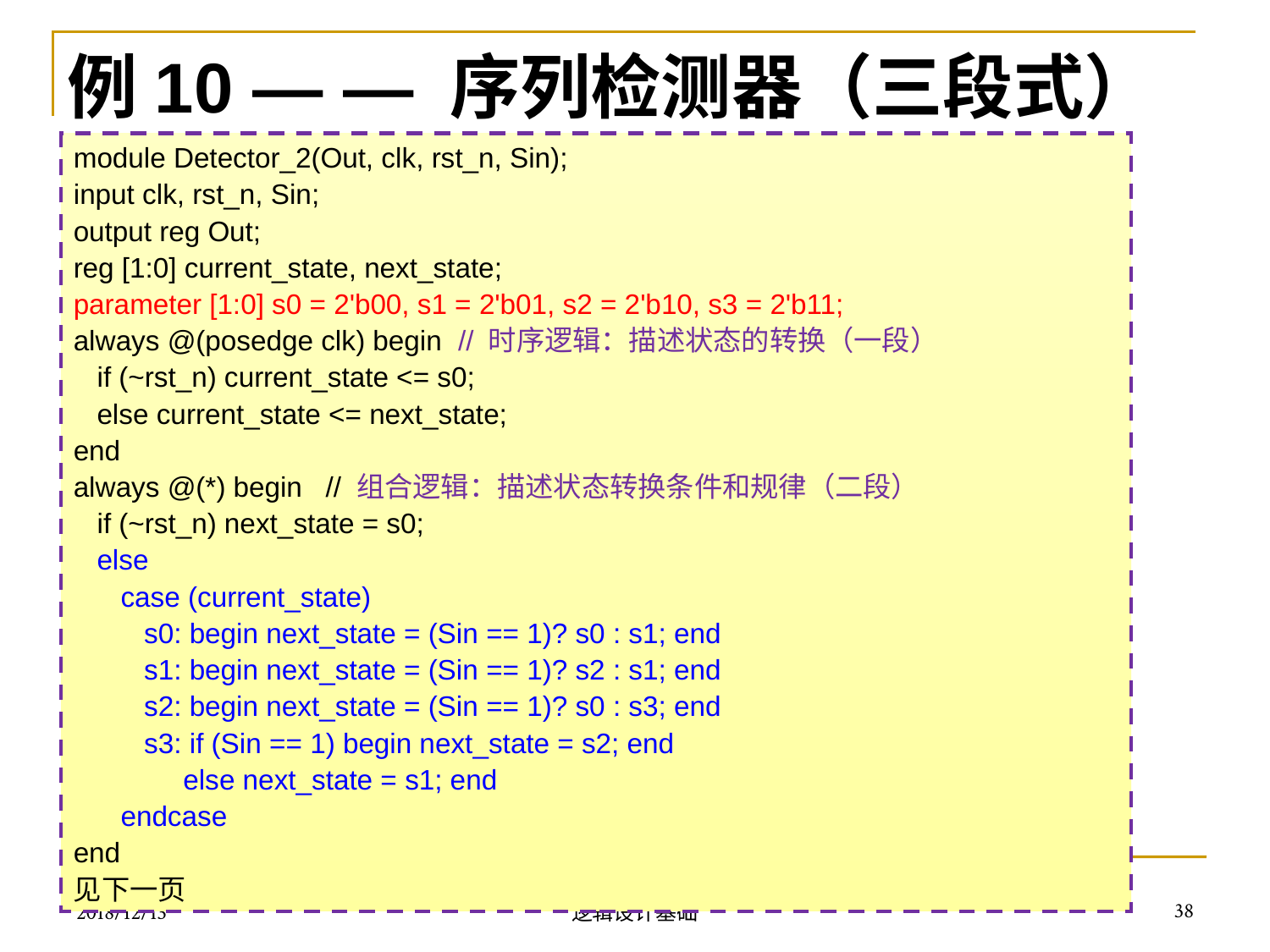

例10 — — 序列检测器（三段式）
module Detector_2(Out, clk, rst_n, Sin);
input clk, rst_n, Sin;
output reg Out;
reg [1:0] current_state, next_state;
parameter [1:0] s0 = 2'b00, s1 = 2'b01, s2 = 2'b10, s3 = 2'b11;
always @(posedge clk) begin  // 时序逻辑：描述状态的转换（一段）
   if (~rst_n) current_state <= s0;
   else current_state <= next_state;
end
always @(*) begin   // 组合逻辑：描述状态转换条件和规律（二段）
   if (~rst_n) next_state = s0;
   else
      case (current_state)
         s0: begin next_state = (Sin == 1)? s0 : s1; end
         s1: begin next_state = (Sin == 1)? s2 : s1; end
         s2: begin next_state = (Sin == 1)? s0 : s3; end
         s3: if (Sin == 1) begin next_state = s2; end
              else next_state = s1; end
      endcase
end
见下一页
2018/12/13
38
逻辑设计基础